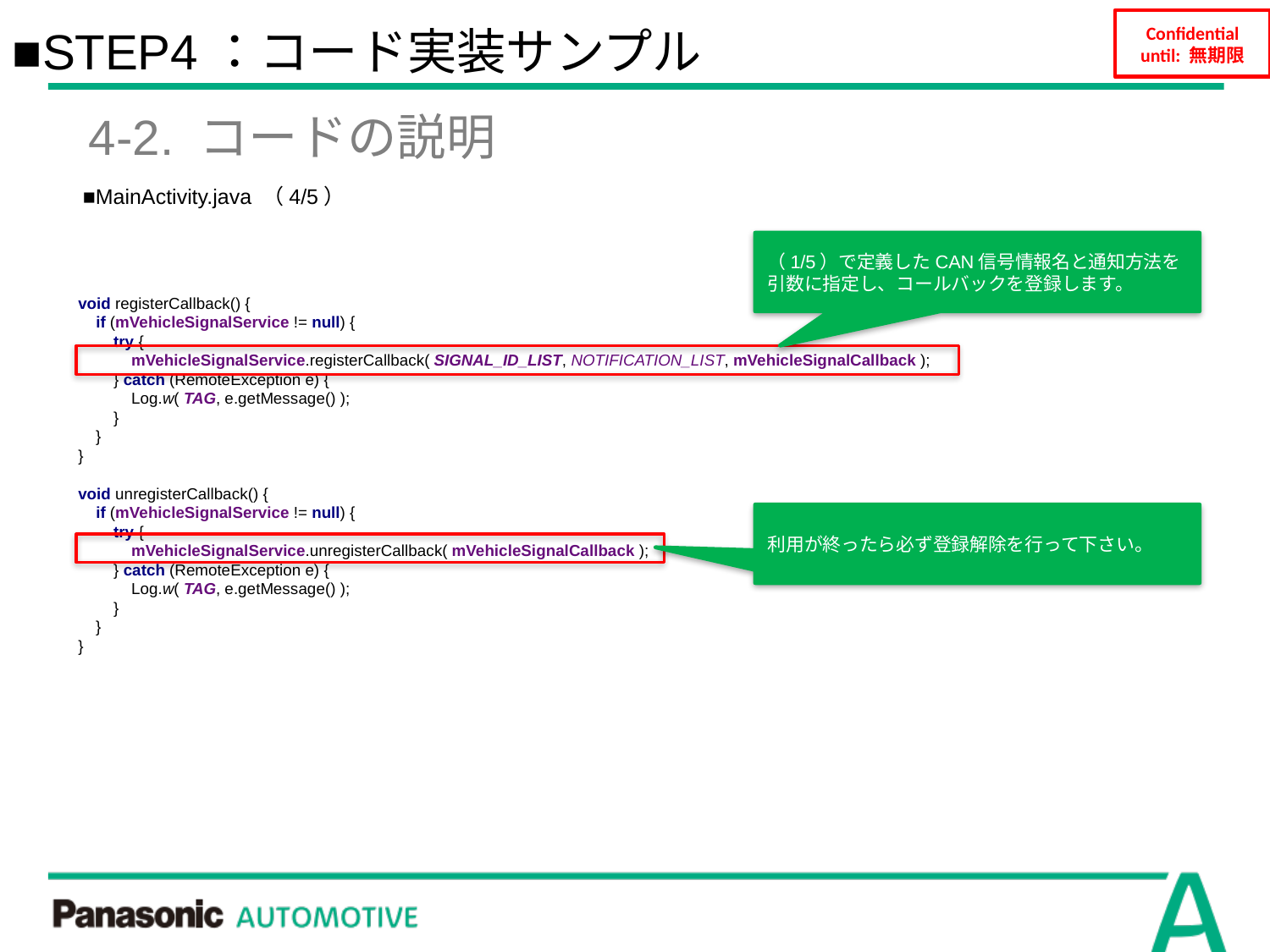

■STEP4：コード実装サンプル
4-2. コードの説明
■MainActivity.java （4/5）
（1/5）で定義したCAN信号情報名と通知方法を引数に指定し、コールバックを登録します。
void registerCallback() {
    if (mVehicleSignalService != null) {
        try {
            mVehicleSignalService.registerCallback( SIGNAL_ID_LIST, NOTIFICATION_LIST, mVehicleSignalCallback );
        } catch (RemoteException e) {
            Log.w( TAG, e.getMessage() );
        }
    }
}
void unregisterCallback() {
    if (mVehicleSignalService != null) {
        try {
            mVehicleSignalService.unregisterCallback( mVehicleSignalCallback );
        } catch (RemoteException e) {
            Log.w( TAG, e.getMessage() );
        }
    }
}

利用が終ったら必ず登録解除を行って下さい。